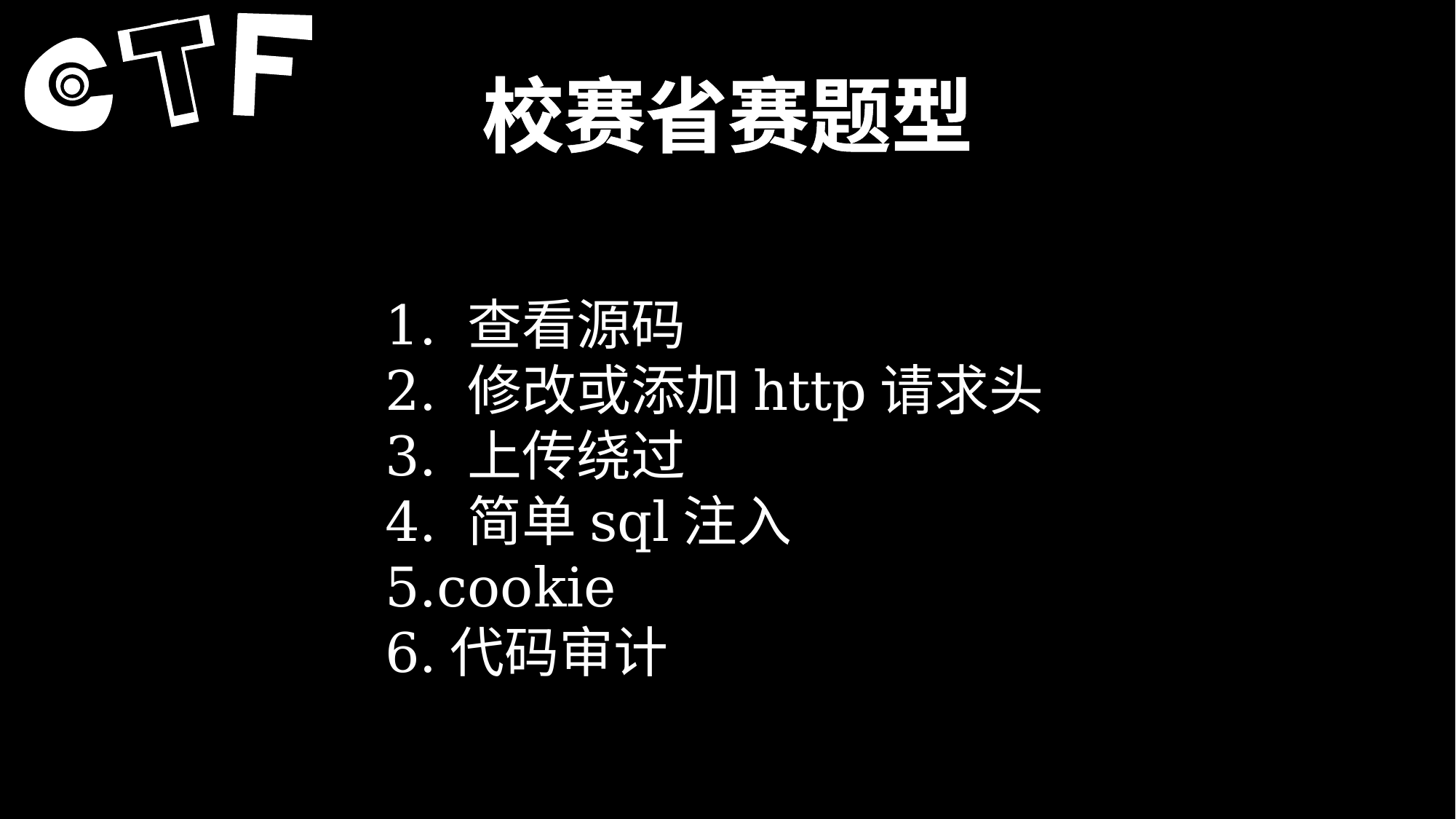

校赛省赛题型
1. 查看源码
2. 修改或添加http请求头
3. 上传绕过
4. 简单sql注入
5.cookie
6.代码审计